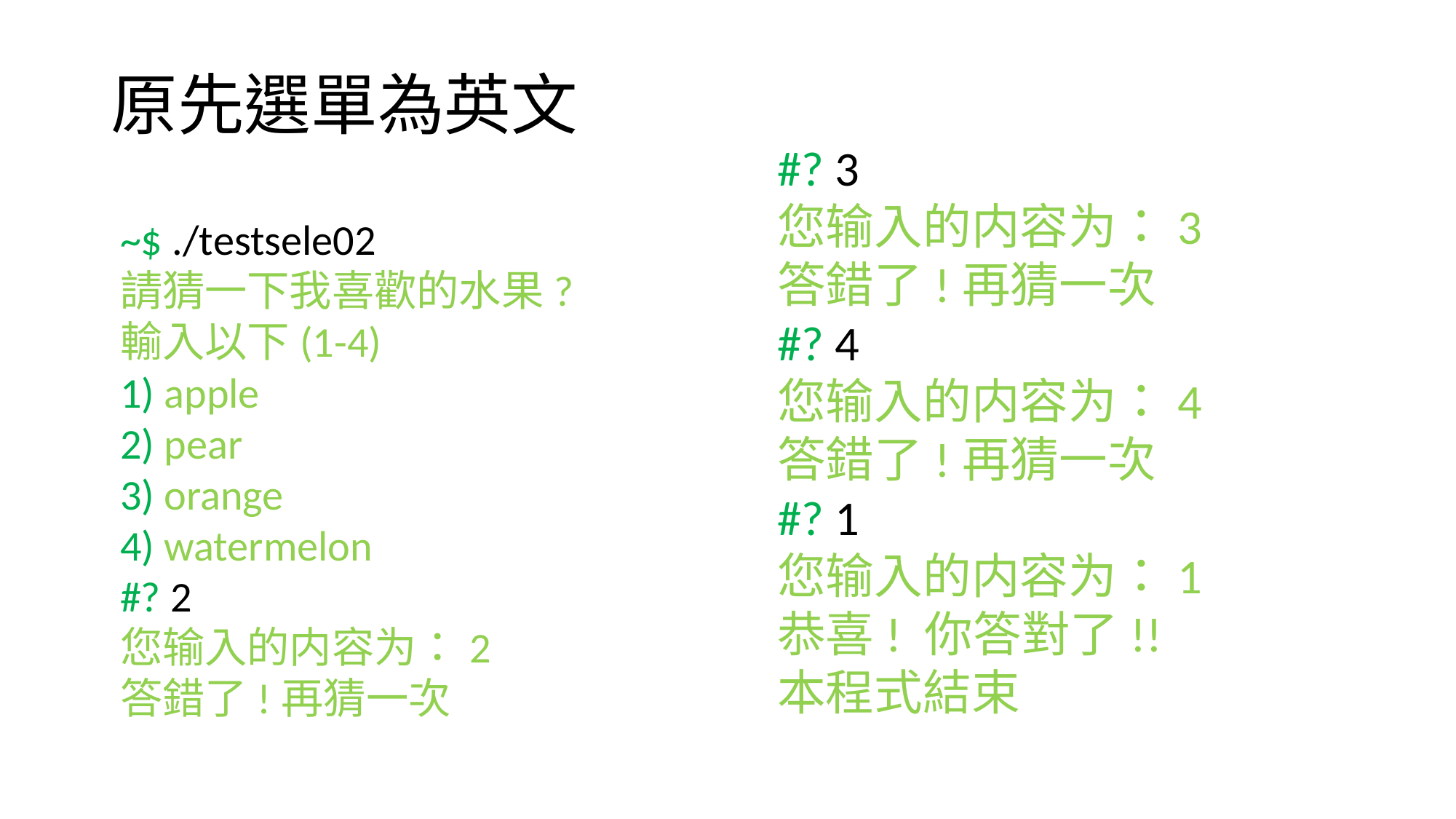

# 原先選單為英文
#? 3
您输入的内容为：3
答錯了!再猜一次
#? 4
您输入的内容为：4
答錯了!再猜一次
#? 1
您输入的内容为：1
恭喜! 你答對了!!
本程式結束

~$ ./testsele02
請猜一下我喜歡的水果?
輸入以下(1-4)
1) apple
2) pear
3) orange
4) watermelon
#? 2
您输入的内容为：2
答錯了!再猜一次